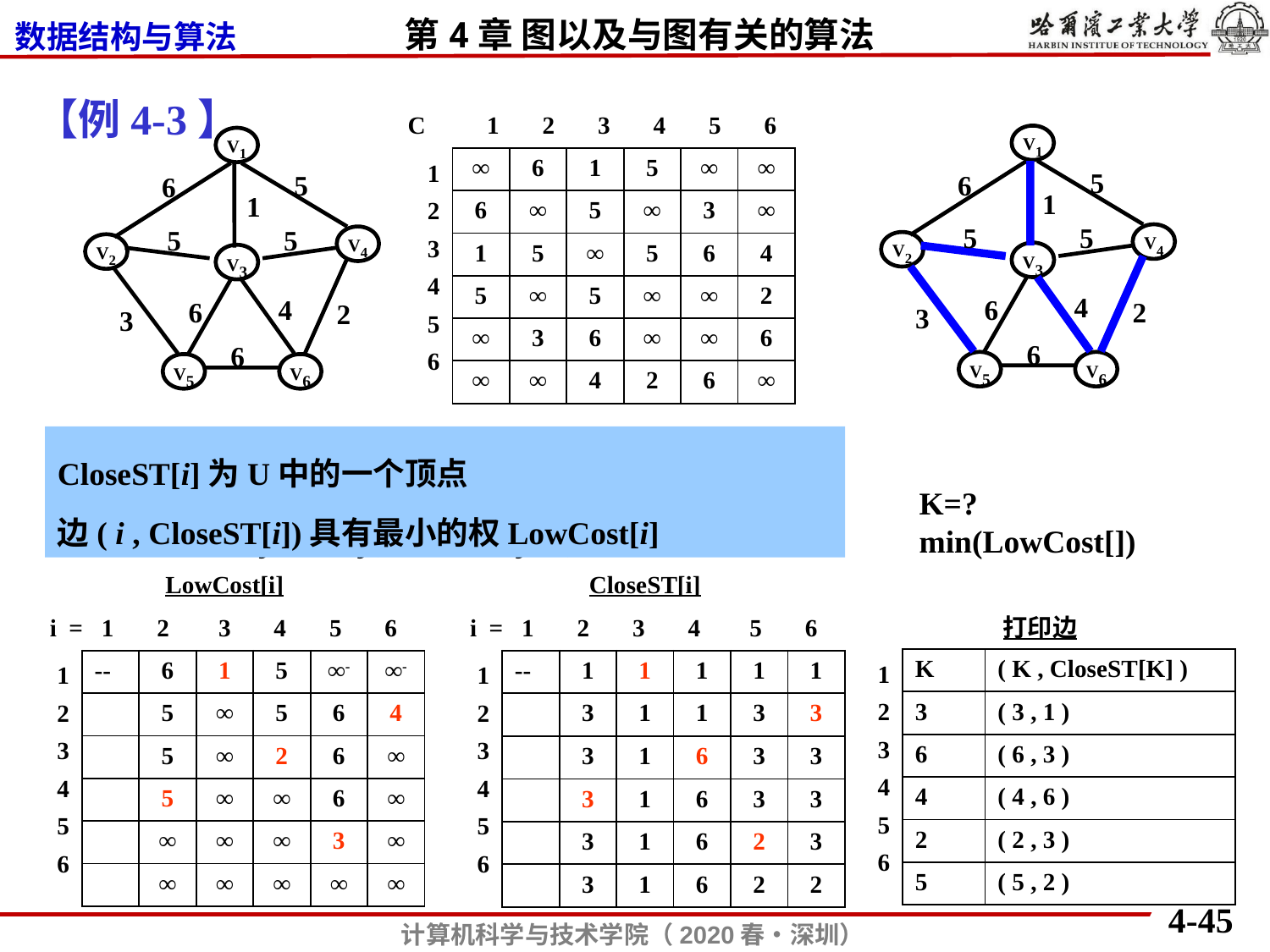

【例4-3】
| C 1 2 3 4 5 6 |  |  |  |  |  |  |
| --- | --- | --- | --- | --- | --- | --- |
| 1 2 3 4 5 6 | ∞ | 6 | 1 | 5 | ∞ | ∞ |
|  | 6 | ∞ | 5 | ∞ | 3 | ∞ |
|  | 1 | 5 | ∞ | 5 | 6 | 4 |
|  | 5 | ∞ | 5 | ∞ | ∞ | 2 |
|  | ∞ | 3 | 6 | ∞ | ∞ | 6 |
|  | ∞ | ∞ | 4 | 2 | 6 | ∞ |
V1
5

6

1
5
5
V4
V2
V3

4
6
2
3
6
V5
V6

V1
5

6

1
5
5
V4
V2
V3

4
6
2
3
6
V5
V6

for ( j = 2;  j <= n;  j++ )
   if  ( C[k][j] <  LowCost[j] && LowCost[j] < INFINITY )
      {      LowCost[j]=C[k][j];   CloseST[j]=k;     }
CloseST[i]为U中的一个顶点
边( i , CloseST[i])具有最小的权LowCost[i]
K=?
min(LowCost[])
| LowCost[i] |  |  |  |  |  |  |
| --- | --- | --- | --- | --- | --- | --- |
| i = 1 2 3 4 5 6 |  |  |  |  |  |  |
| 1 2 3 4 5 6 | -- | 6 | 1 | 5 | ∞- | ∞- |
|  |  | 5 | ∞ | 5 | 6 | 4 |
|  |  | 5 | ∞ | 2 | 6 | ∞ |
|  |  | 5 | ∞ | ∞ | 6 | ∞ |
|  |  | ∞ | ∞ | ∞ | 3 | ∞ |
|  |  | ∞ | ∞ | ∞ | ∞ | ∞ |
| CloseST[i] |  |  |  |  |  |  |
| --- | --- | --- | --- | --- | --- | --- |
| i = 1 2 3 4 5 6 |  |  |  |  |  |  |
| 1 2 3 4 5 6 | -- | 1 | 1 | 1 | 1 | 1 |
|  |  | 3 | 1 | 1 | 3 | 3 |
|  |  | 3 | 1 | 6 | 3 | 3 |
|  |  | 3 | 1 | 6 | 3 | 3 |
|  |  | 3 | 1 | 6 | 2 | 3 |
|  |  | 3 | 1 | 6 | 2 | 2 |
| 打印边 |  |  |
| --- | --- | --- |
| 1 2 3 4 5 6 | K | ( K , CloseST[K] ) |
|  | 3 | ( 3 , 1 ) |
|  | 6 | ( 6 , 3 ) |
|  | 4 | ( 4 , 6 ) |
|  | 2 | ( 2 , 3 ) |
|  | 5 | ( 5 , 2 ) |